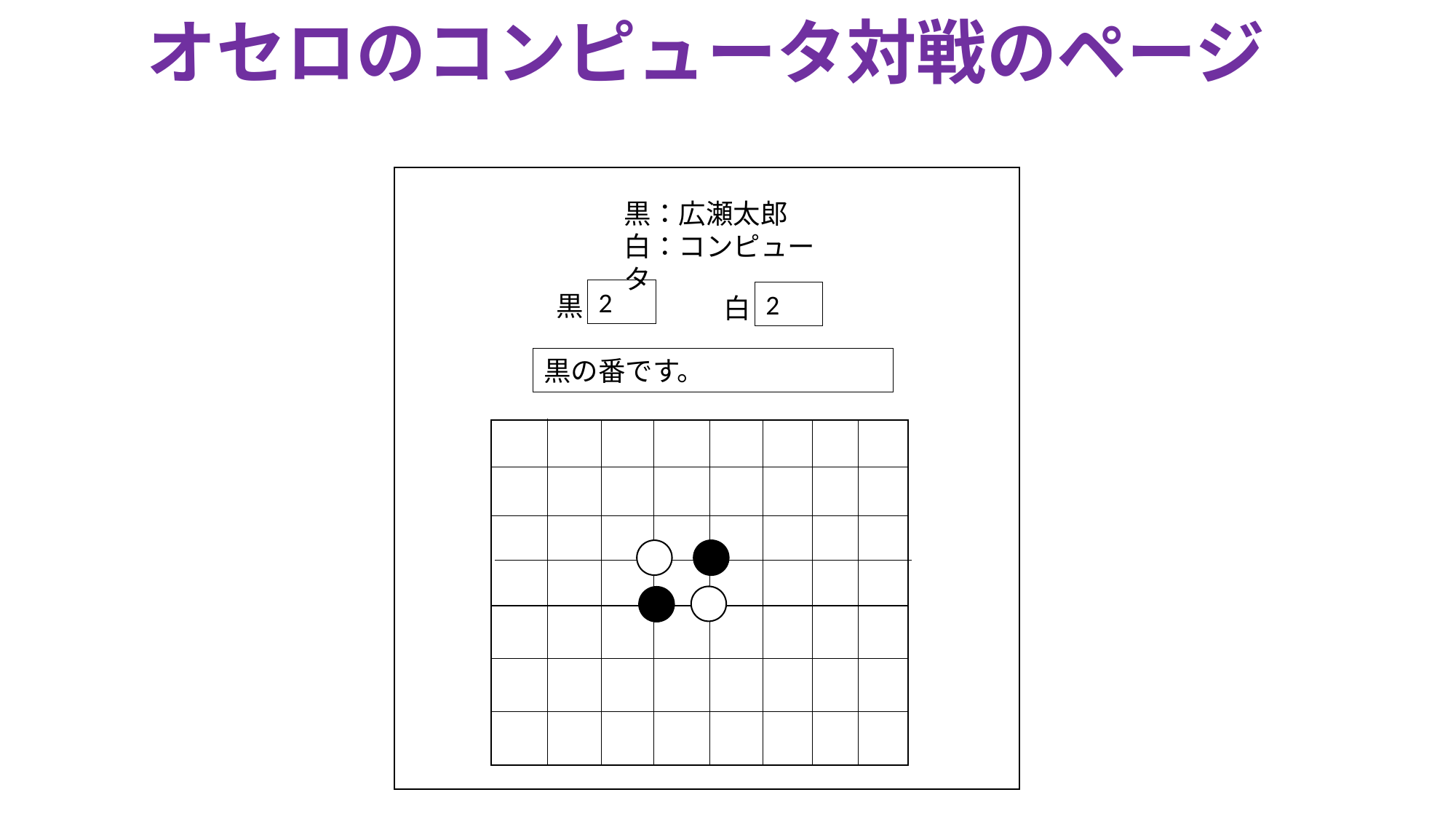

オセロのコンピュータ対戦のページ

黒：広瀬太郎
白：コンピュータ
2
黒
2
白
黒の番です。